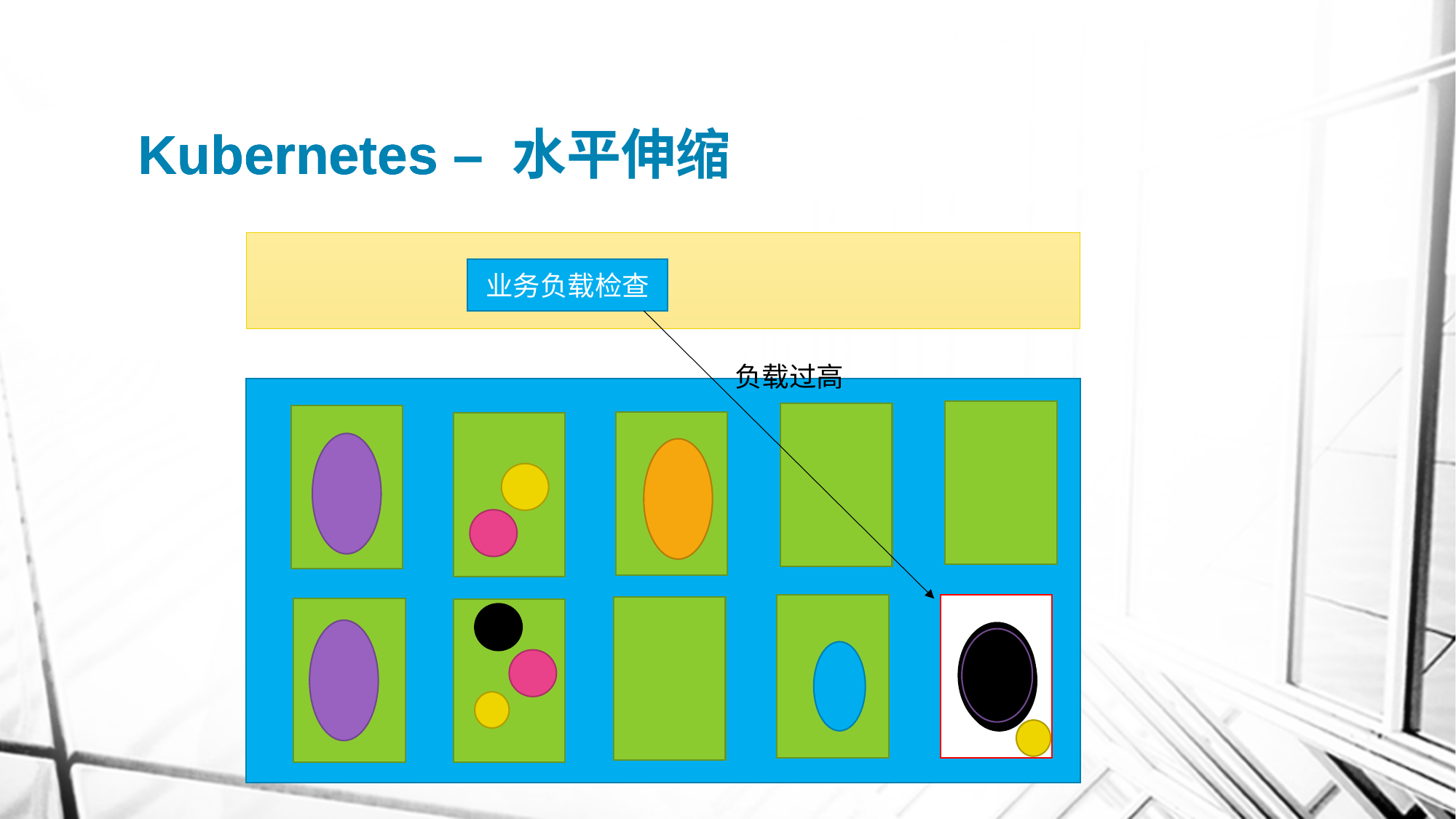

# Kubernetes – 水平伸缩
Kubernetes
Kubernetes –

业务负载检查
负载过高